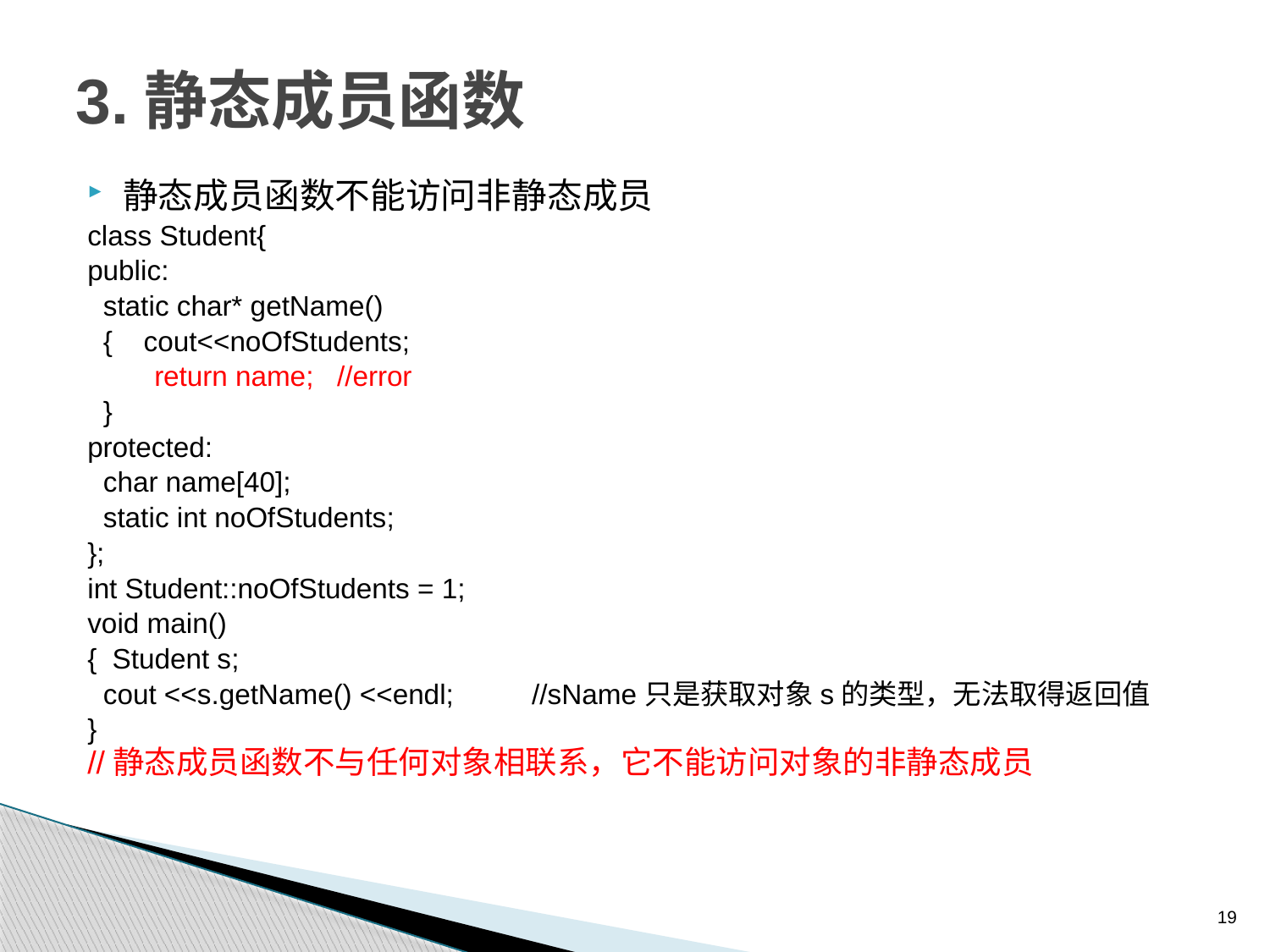

# 3.静态成员函数
静态成员函数不能访问非静态成员
class Student{
public:
  static char* getName()
  {    cout<<noOfStudents;
	    return name;   //error
  }
protected:
  char name[40];
  static int noOfStudents;
};
int Student::noOfStudents = 1;
void main()
{  Student s;
  cout <<s.getName() <<endl;          //sName只是获取对象s的类型，无法取得返回值
}
//静态成员函数不与任何对象相联系，它不能访问对象的非静态成员

19